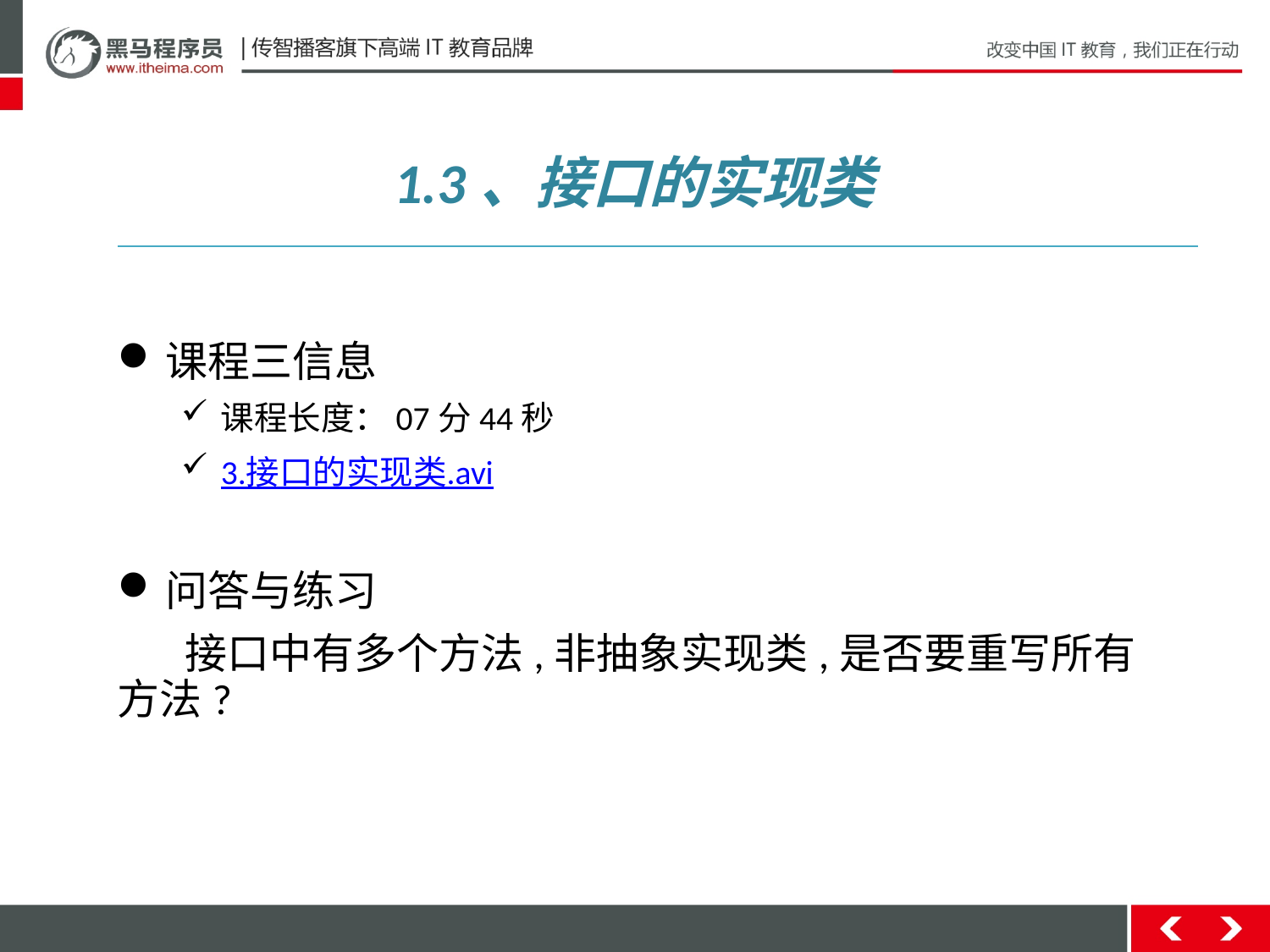

1.3、接口的实现类

课程三信息
课程长度：07分44秒
3.接口的实现类.avi

问答与练习
      接口中有多个方法,非抽象实现类,是否要重写所有方法?